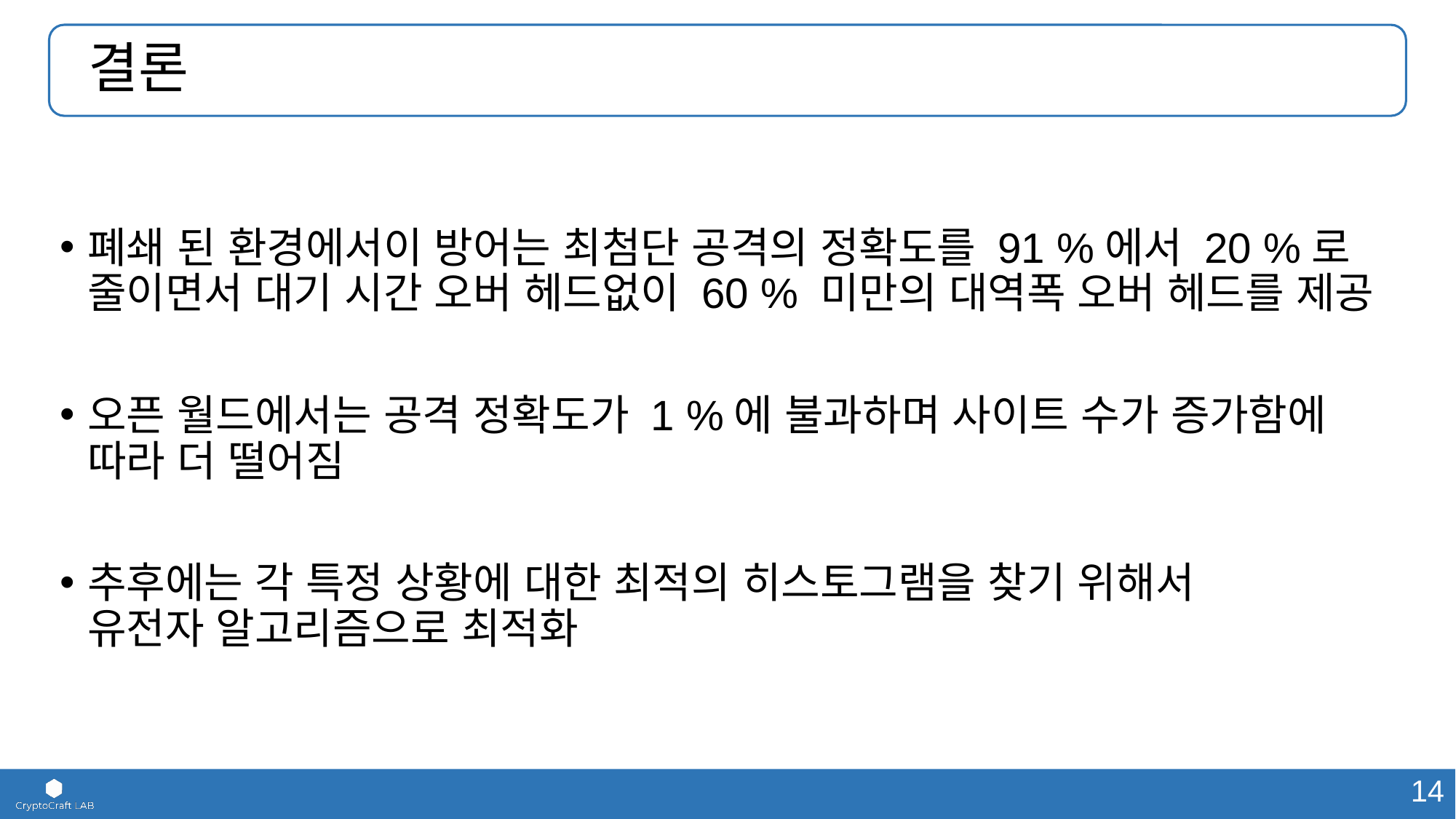

# 결론
폐쇄 된 환경에서이 방어는 최첨단 공격의 정확도를 91 %에서 20 %로 줄이면서 대기 시간 오버 헤드없이 60 % 미만의 대역폭 오버 헤드를 제공

오픈 월드에서는 공격 정확도가 1 %에 불과하며 사이트 수가 증가함에 따라 더 떨어짐

추후에는 각 특정 상황에 대한 최적의 히스토그램을 찾기 위해서
유전자 알고리즘으로 최적화